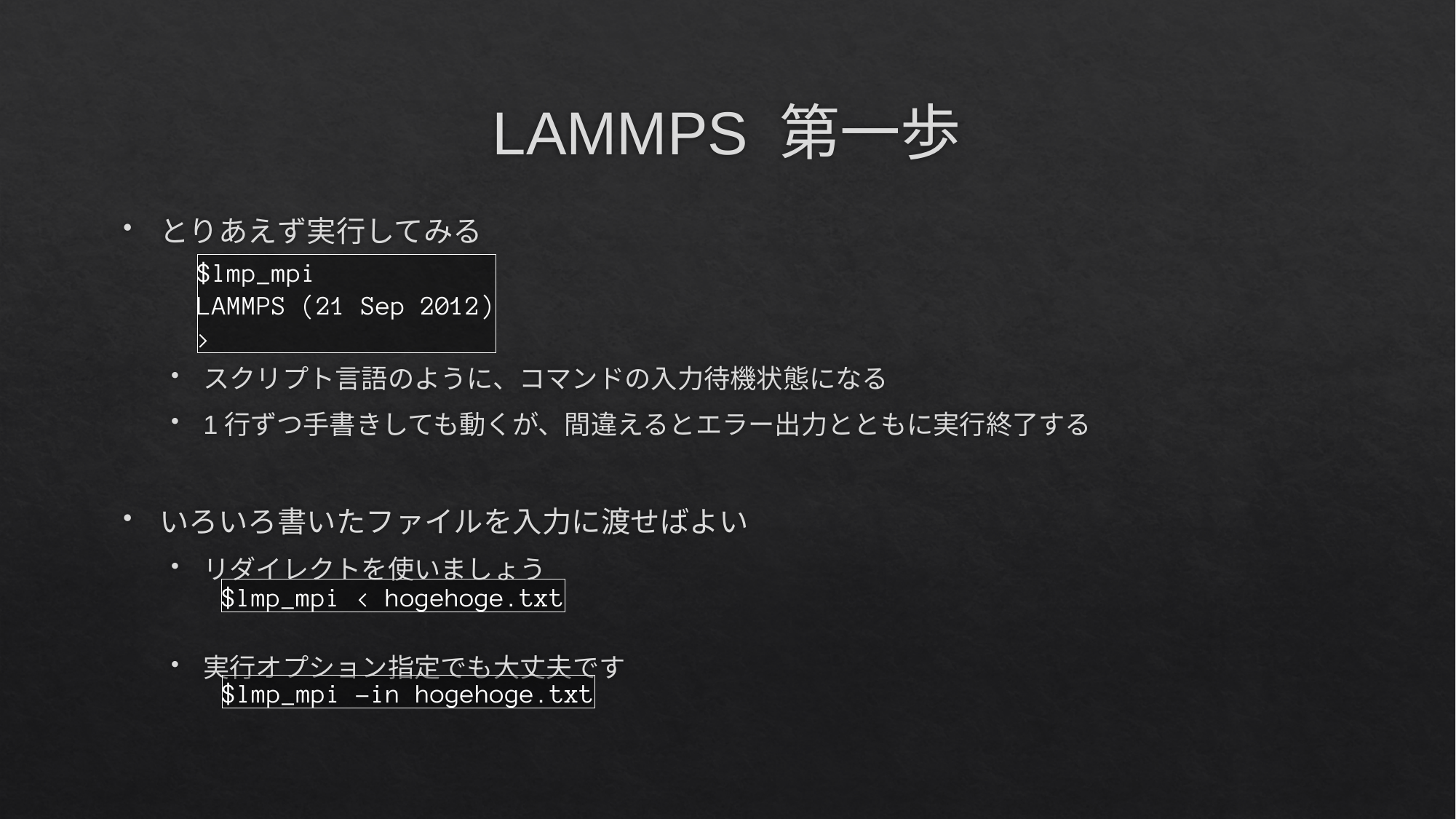

# LAMMPS 第一歩
とりあえず実行してみる

スクリプト言語のように、コマンドの入力待機状態になる
1行ずつ手書きしても動くが、間違えるとエラー出力とともに実行終了する

いろいろ書いたファイルを入力に渡せばよい
リダイレクトを使いましょう

実行オプション指定でも大丈夫です
$lmp_mpi
LAMMPS (21 Sep 2012)
>
$lmp_mpi < hogehoge.txt
$lmp_mpi -in hogehoge.txt